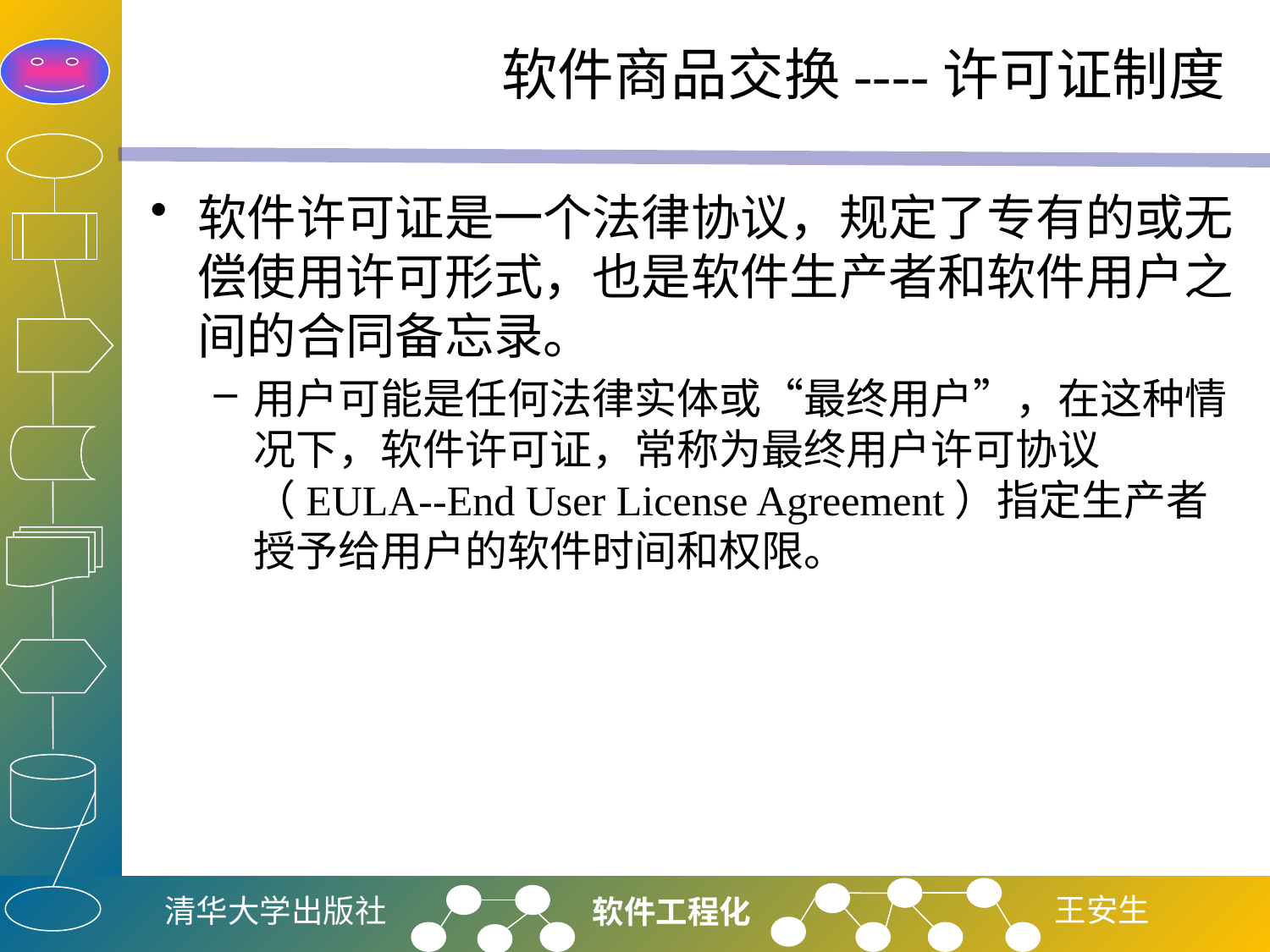

# 软件商品交换----许可证制度
软件许可证是一个法律协议，规定了专有的或无偿使用许可形式，也是软件生产者和软件用户之间的合同备忘录。
用户可能是任何法律实体或“最终用户”，在这种情况下，软件许可证，常称为最终用户许可协议（EULA--End User License Agreement）指定生产者授予给用户的软件时间和权限。